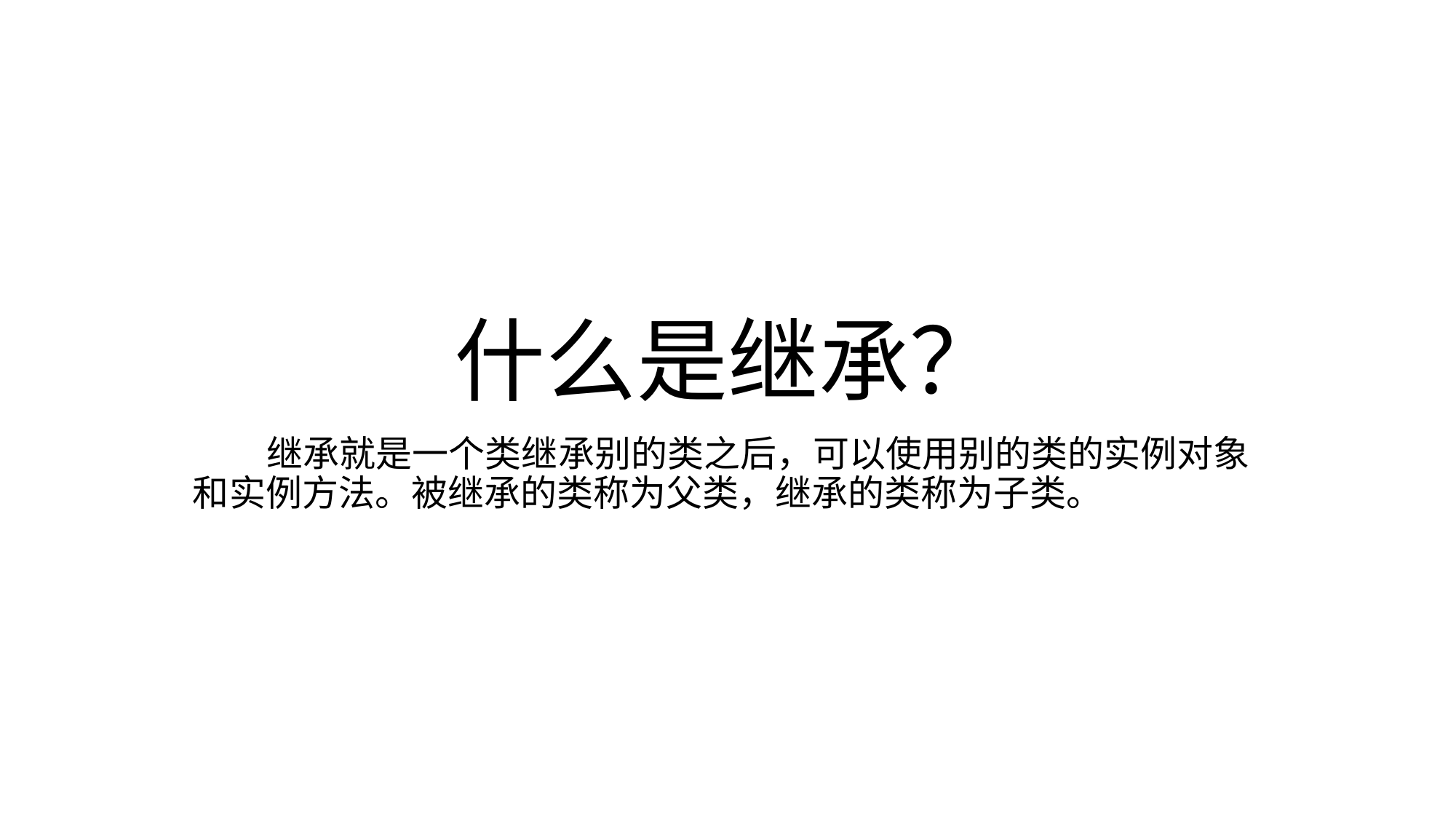

# 什么是继承？
        继承就是一个类继承别的类之后，可以使用别的类的实例对象和实例方法。被继承的类称为父类，继承的类称为子类。